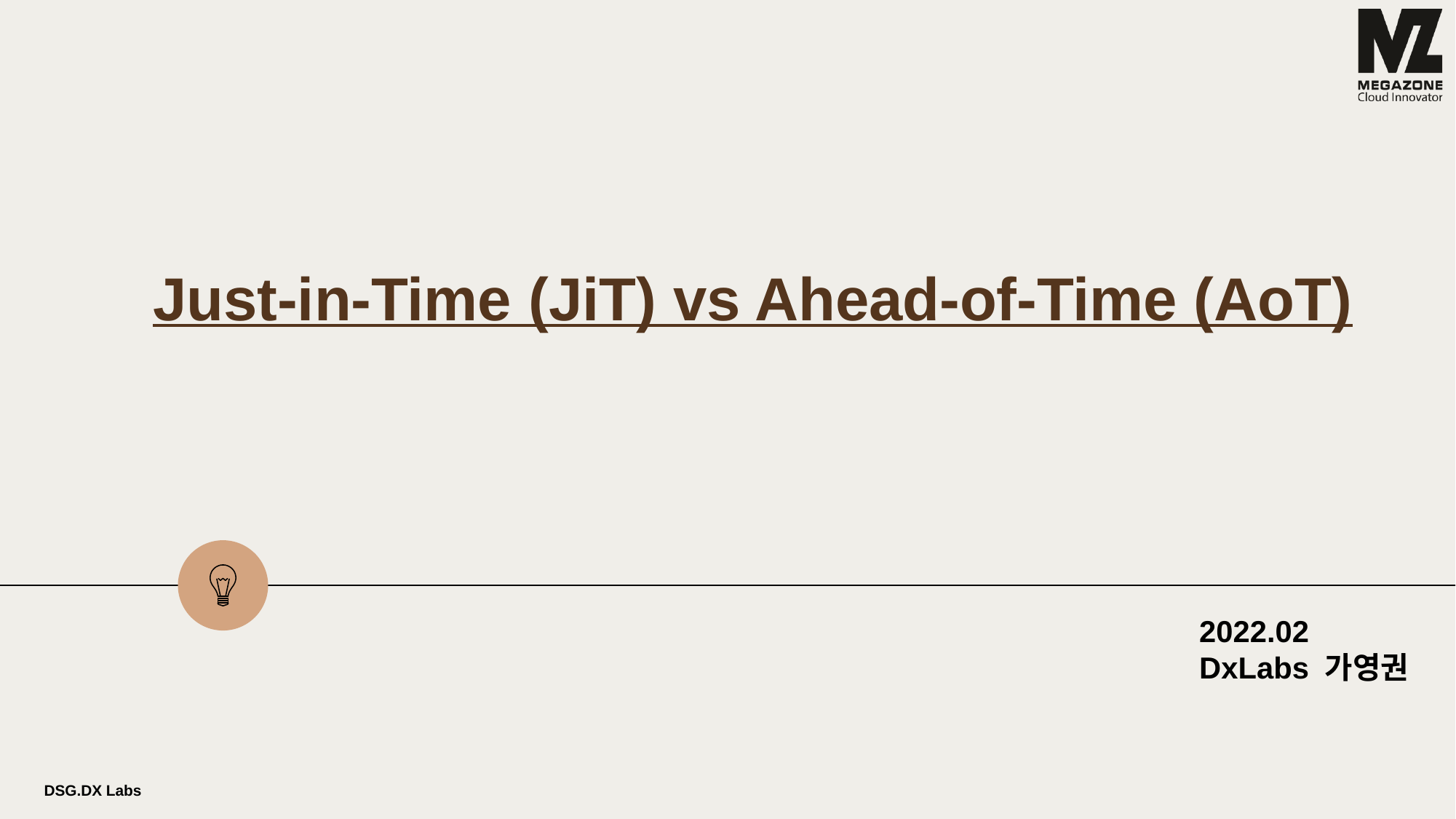

# Just-in-Time (JiT) vs Ahead-of-Time (AoT)
2022.02
DxLabs 가영권